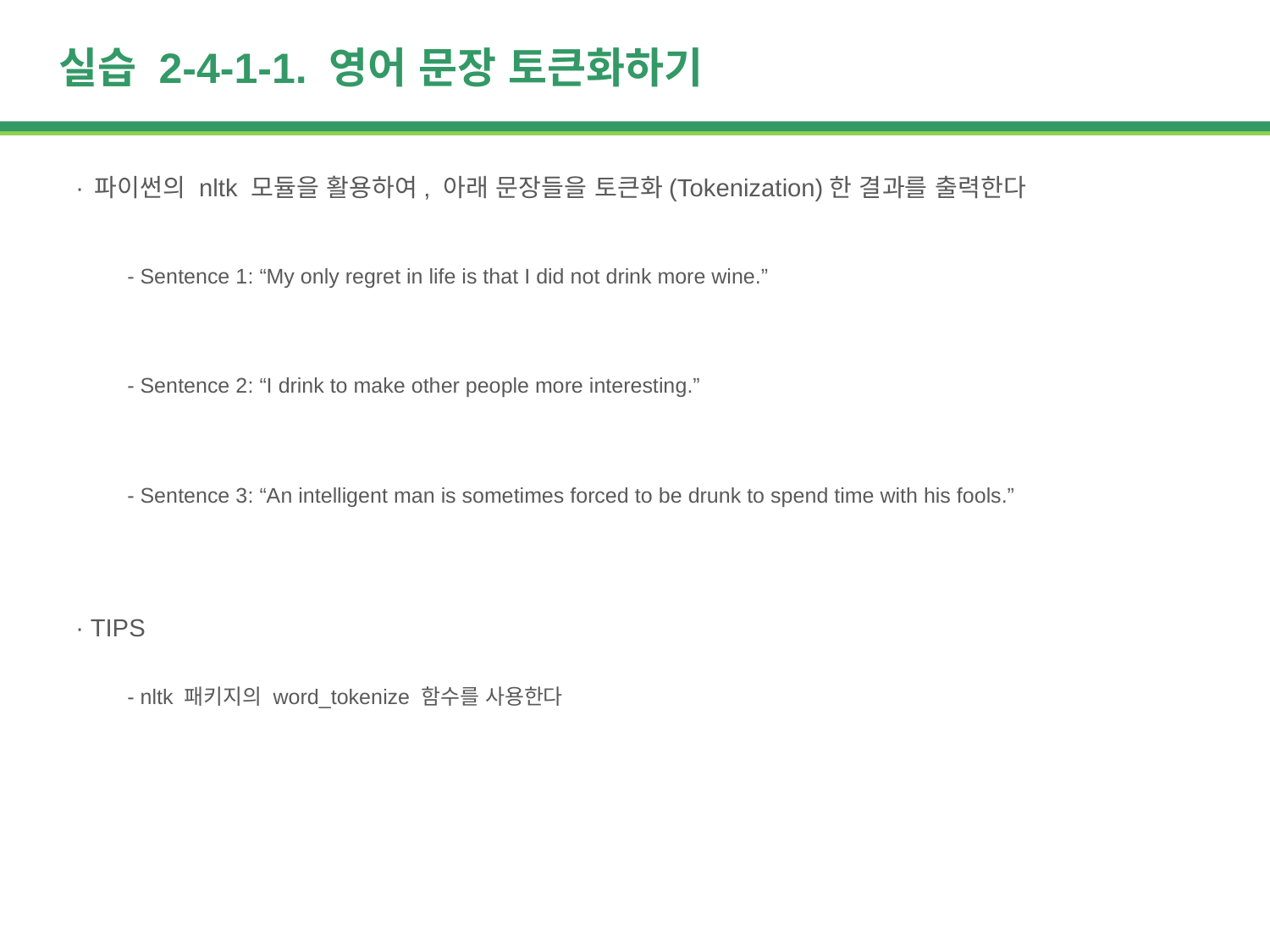

실습 2-4-1-1. 영어 문장 토큰화하기

∙ 파이썬의 nltk 모듈을 활용하여, 아래 문장들을 토큰화(Tokenization)한 결과를 출력한다
- Sentence 1: “My only regret in life is that I did not drink more wine.”
- Sentence 2: “I drink to make other people more interesting.”
- Sentence 3: “An intelligent man is sometimes forced to be drunk to spend time with his fools.”
∙ TIPS
- nltk 패키지의 word_tokenize 함수를 사용한다